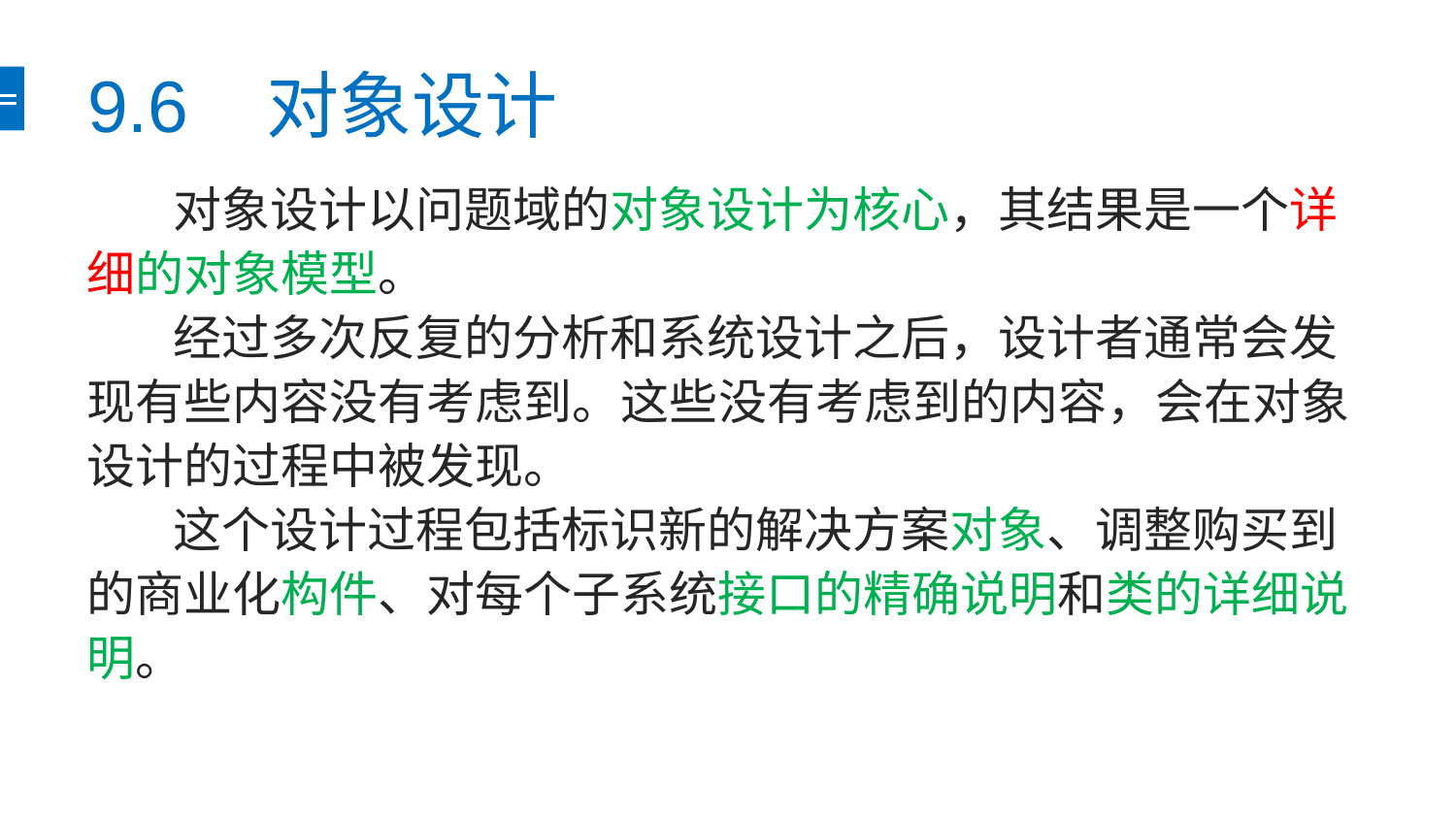

# 9.6   对象设计
对象设计以问题域的对象设计为核心，其结果是一个详细的对象模型。
经过多次反复的分析和系统设计之后，设计者通常会发现有些内容没有考虑到。这些没有考虑到的内容，会在对象设计的过程中被发现。
这个设计过程包括标识新的解决方案对象、调整购买到的商业化构件、对每个子系统接口的精确说明和类的详细说明。